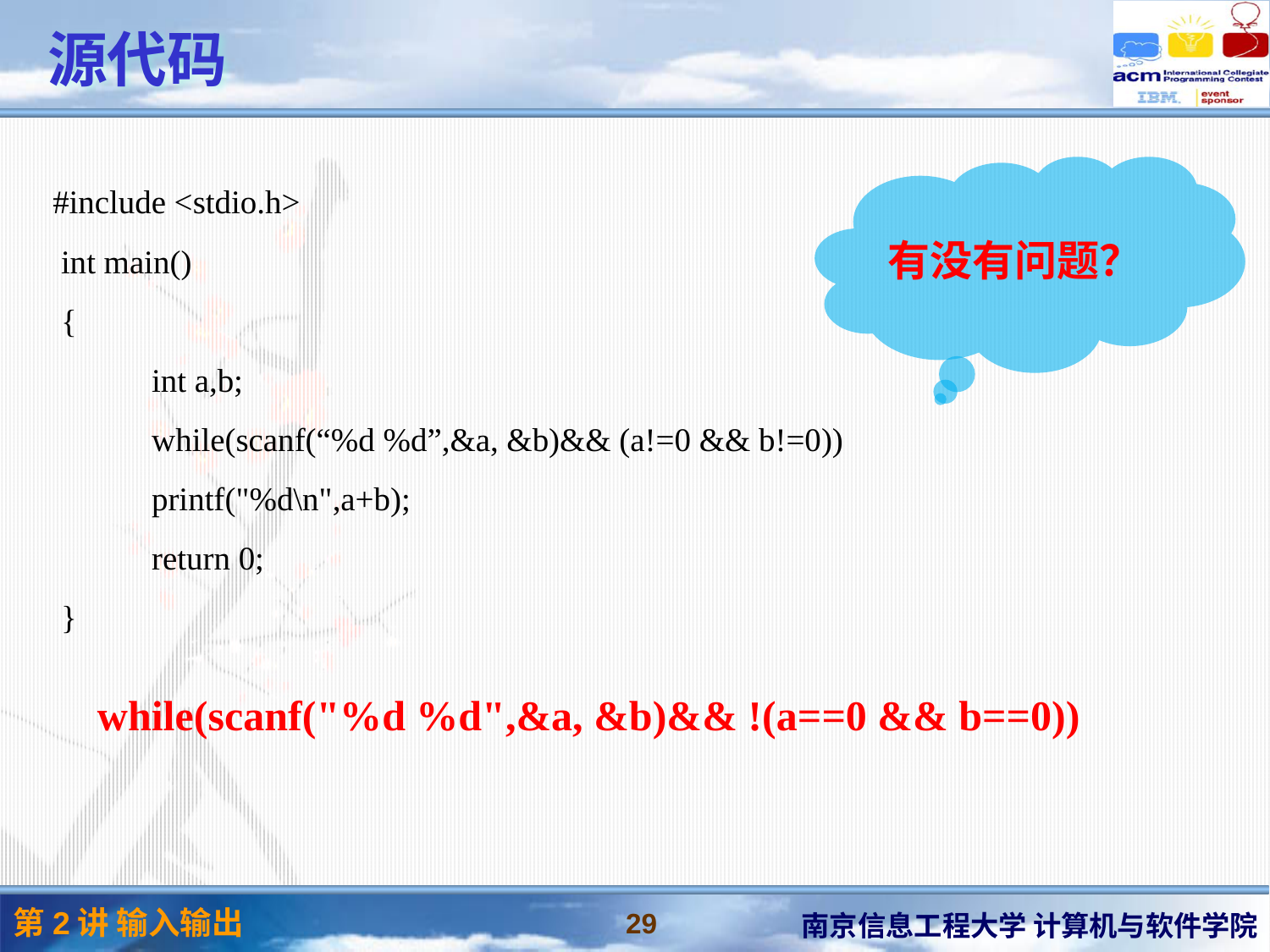

# 源代码
#include <stdio.h>
 int main()
 {
	int a,b;
	while(scanf(“%d %d”,&a, &b)&& (a!=0 && b!=0))
		printf("%d\n",a+b);
	return 0;
 }
有没有问题？
while(scanf("%d %d",&a, &b)&& !(a==0 && b==0))